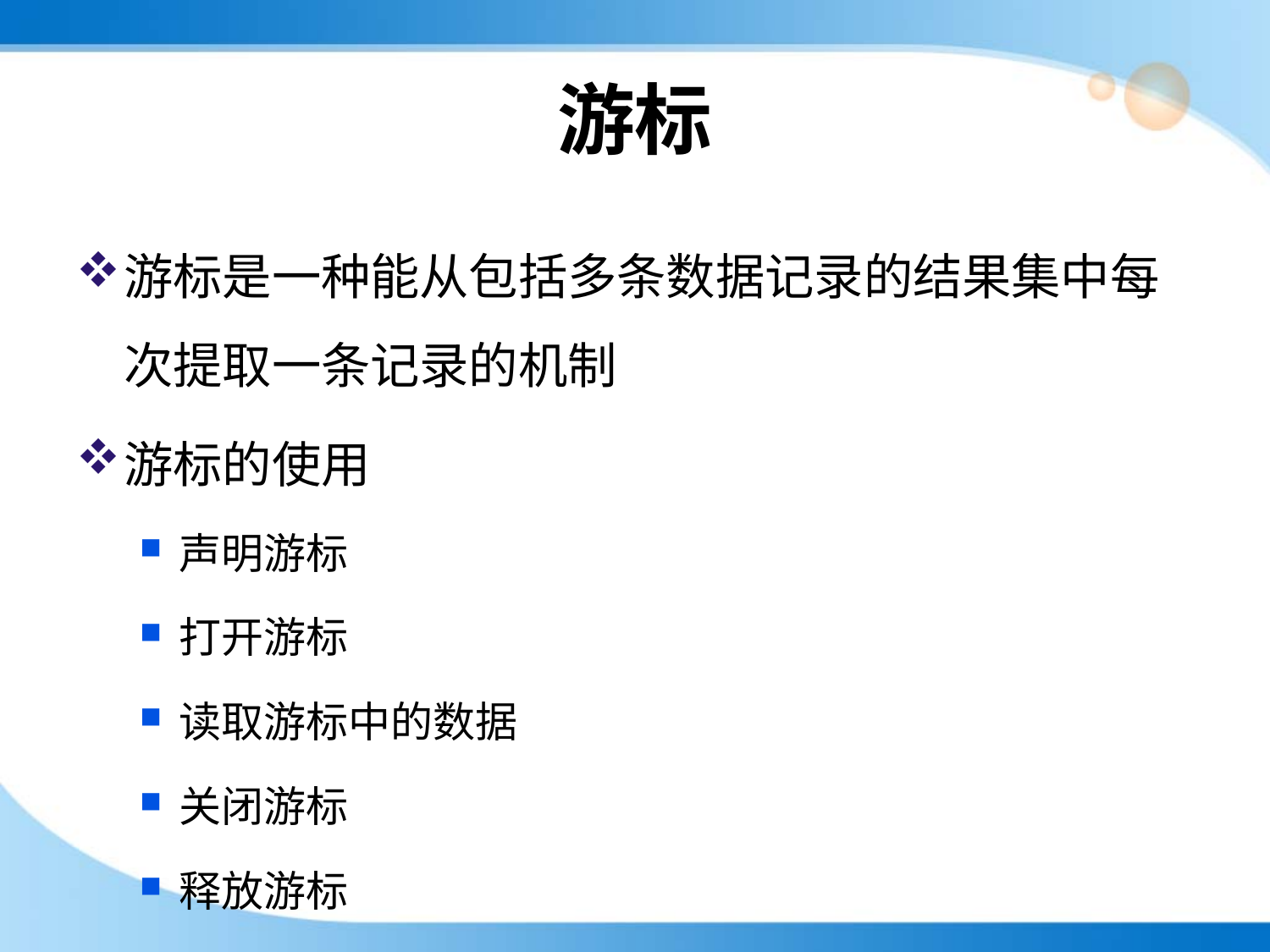

# 游标
游标是一种能从包括多条数据记录的结果集中每次提取一条记录的机制
游标的使用
声明游标
打开游标
读取游标中的数据
关闭游标
释放游标